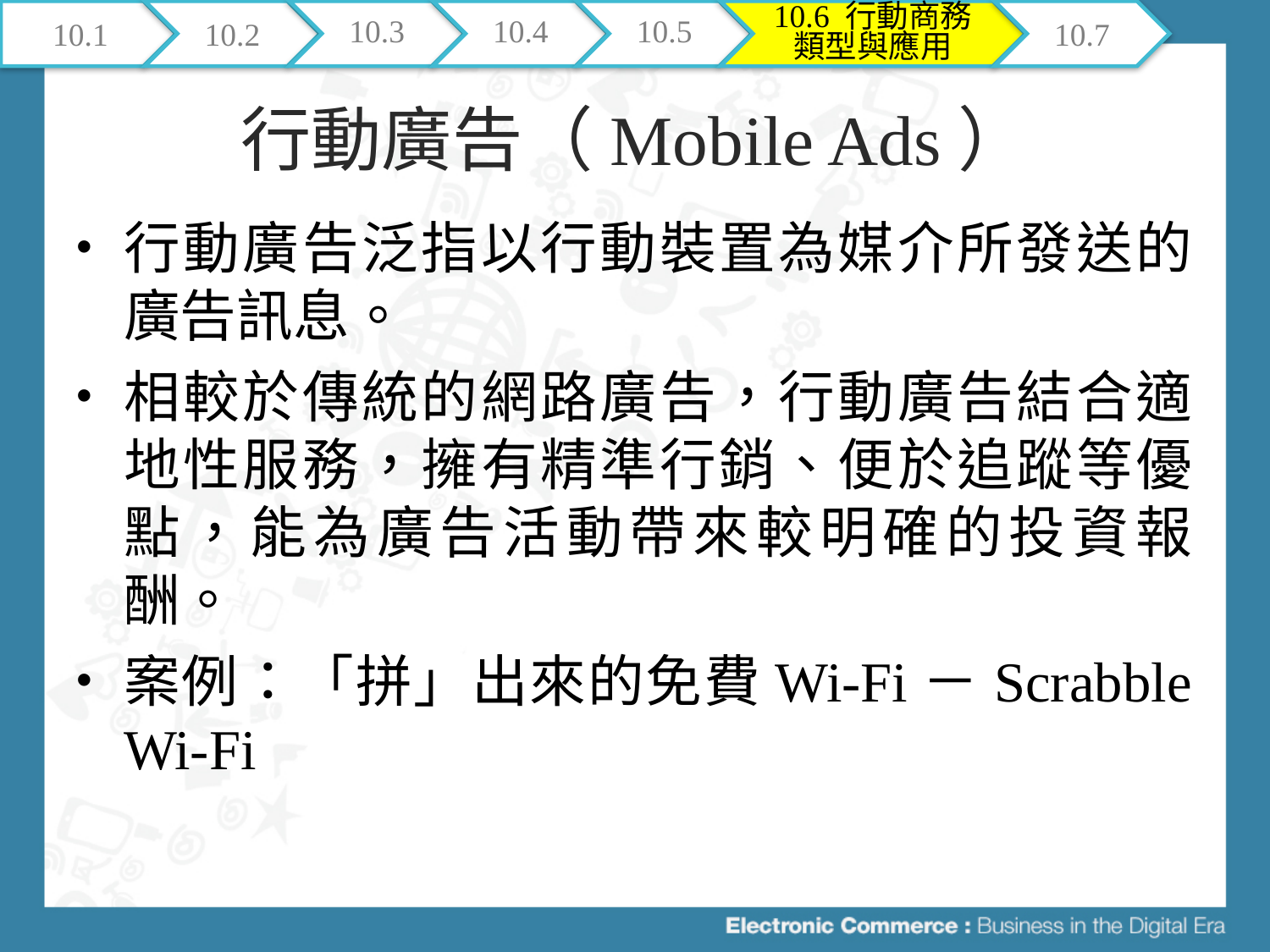

10.1
10.2
10.3
10.4
10.5
10.6 行動商務類型與應用
10.7
# 行動廣告（Mobile Ads）
行動廣告泛指以行動裝置為媒介所發送的廣告訊息。
相較於傳統的網路廣告，行動廣告結合適地性服務，擁有精準行銷、便於追蹤等優點，能為廣告活動帶來較明確的投資報酬。
案例：「拼」出來的免費Wi-Fi－Scrabble Wi-Fi